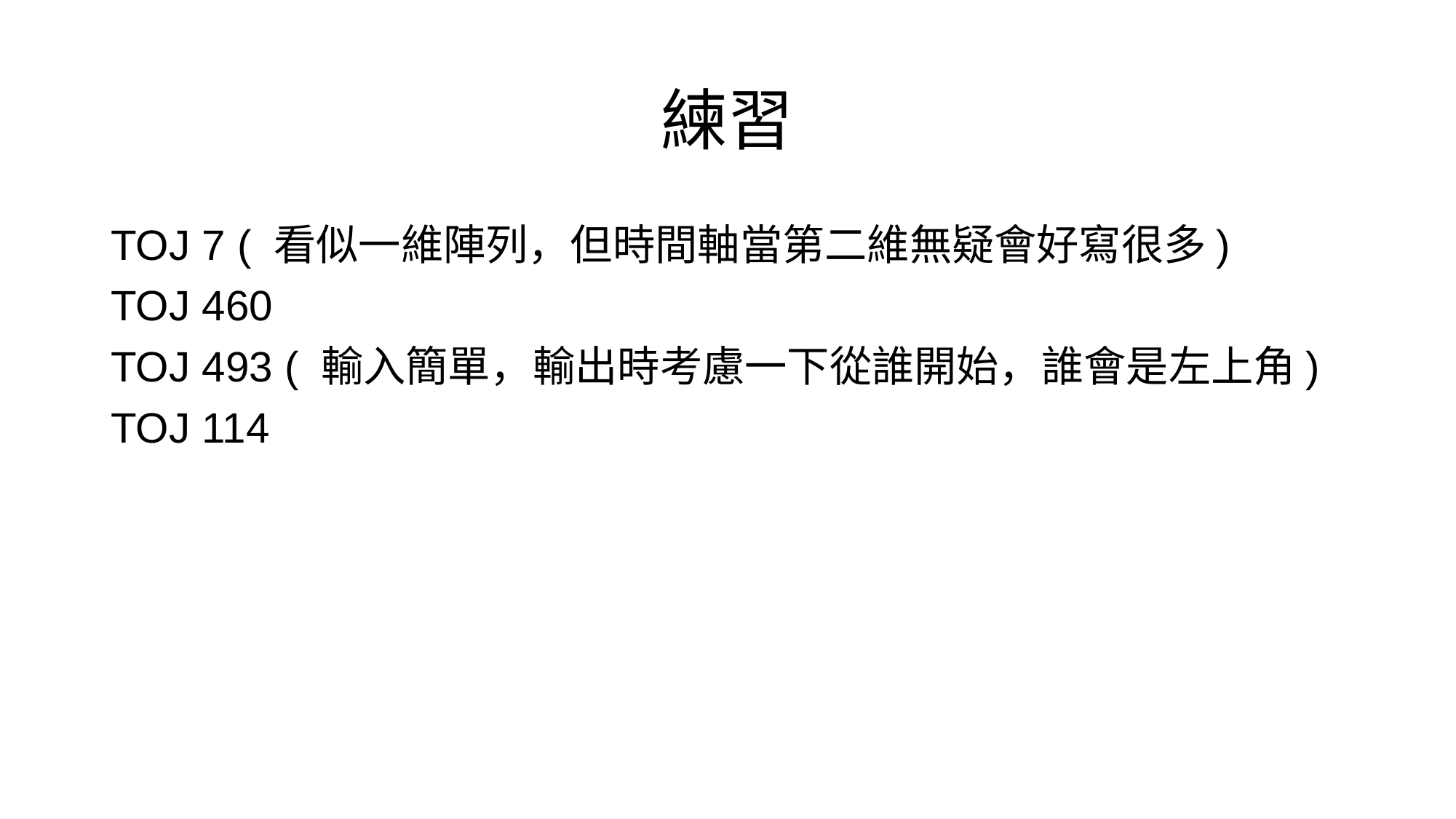

# 練習
TOJ 7 ( 看似一維陣列，但時間軸當第二維無疑會好寫很多)
TOJ 460
TOJ 493 ( 輸入簡單，輸出時考慮一下從誰開始，誰會是左上角)
TOJ 114